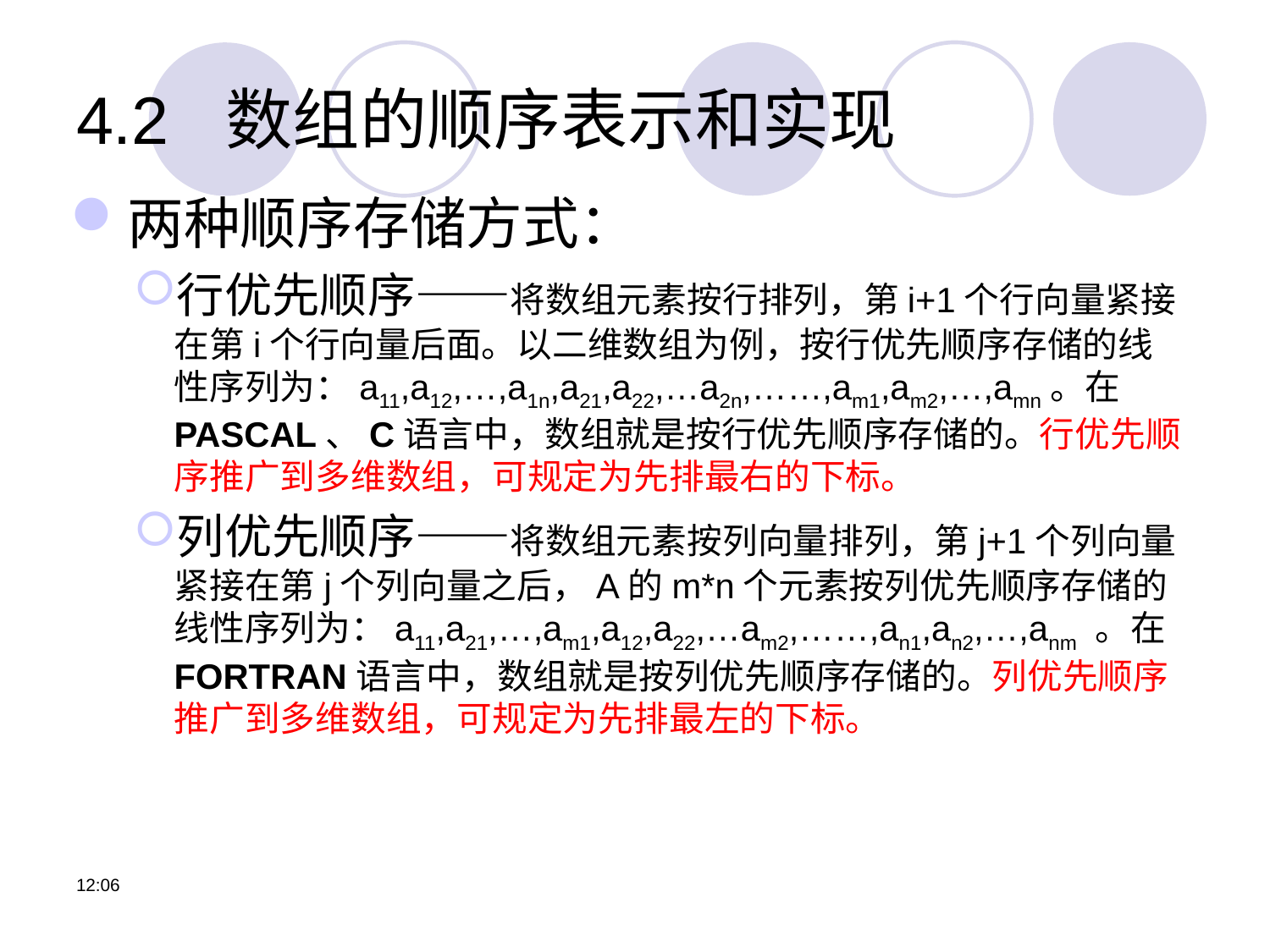

# 4.2 数组的顺序表示和实现
两种顺序存储方式：
行优先顺序——将数组元素按行排列，第i+1个行向量紧接在第i个行向量后面。以二维数组为例，按行优先顺序存储的线性序列为：a11,a12,…,a1n,a21,a22,…a2n,……,am1,am2,…,amn。在PASCAL、C语言中，数组就是按行优先顺序存储的。行优先顺序推广到多维数组，可规定为先排最右的下标。
列优先顺序——将数组元素按列向量排列，第j+1个列向量紧接在第j个列向量之后，A的m*n个元素按列优先顺序存储的线性序列为：a11,a21,…,am1,a12,a22,…am2,……,an1,an2,…,anm 。在FORTRAN语言中，数组就是按列优先顺序存储的。列优先顺序推广到多维数组，可规定为先排最左的下标。
12:06